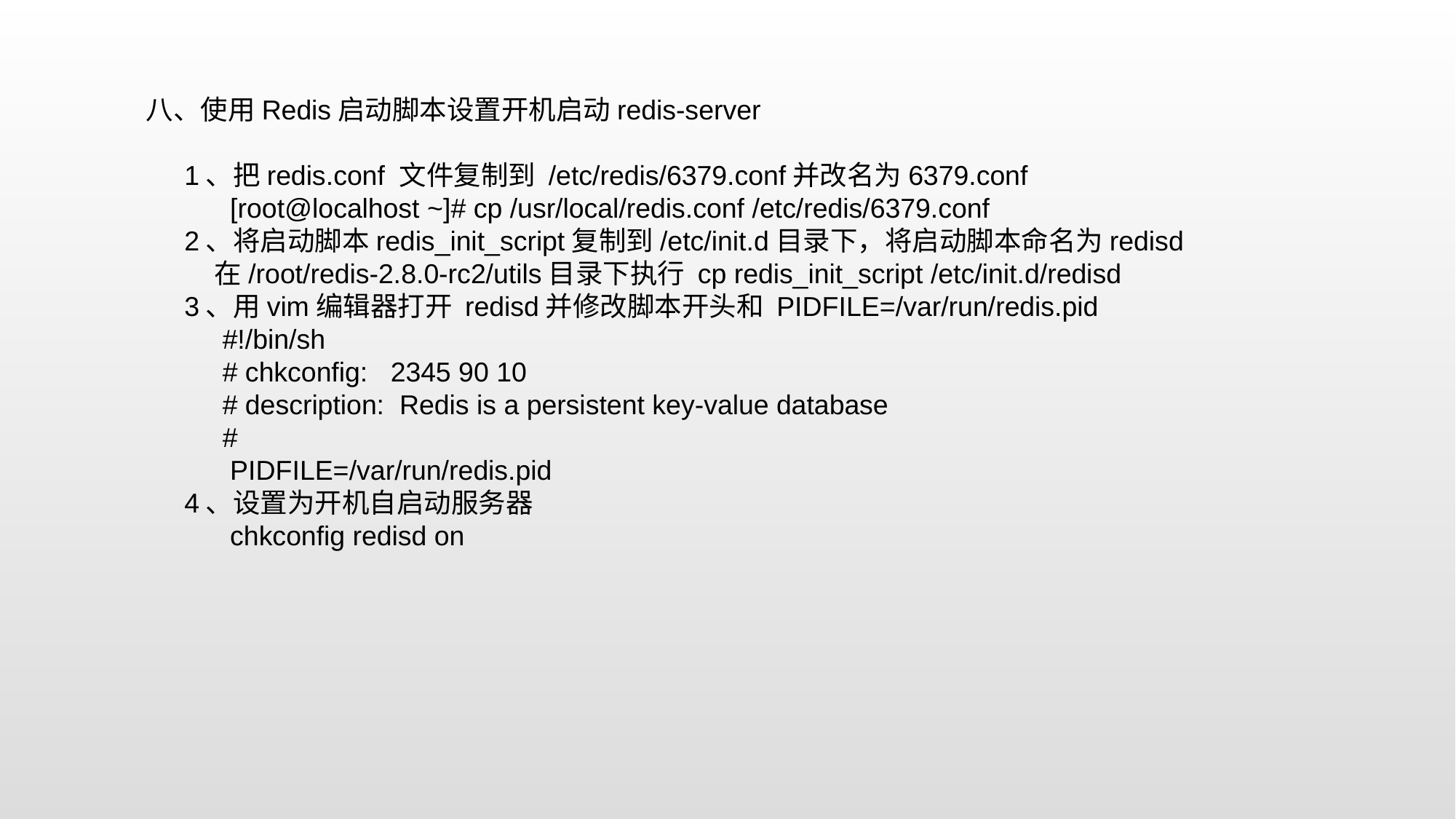

八、使用Redis启动脚本设置开机启动redis-server

     1、把redis.conf 文件复制到 /etc/redis/6379.conf并改名为6379.conf
           [root@localhost ~]# cp /usr/local/redis.conf /etc/redis/6379.conf
     2、将启动脚本redis_init_script复制到/etc/init.d目录下，将启动脚本命名为redisd
          在/root/redis-2.8.0-rc2/utils目录下执行 cp redis_init_script /etc/init.d/redisd
     3、用vim编辑器打开 redisd并修改脚本开头和 PIDFILE=/var/run/redis.pid
          #!/bin/sh
          # chkconfig:   2345 90 10
          # description:  Redis is a persistent key-value database
          #
           PIDFILE=/var/run/redis.pid
     4、设置为开机自启动服务器
           chkconfig redisd on